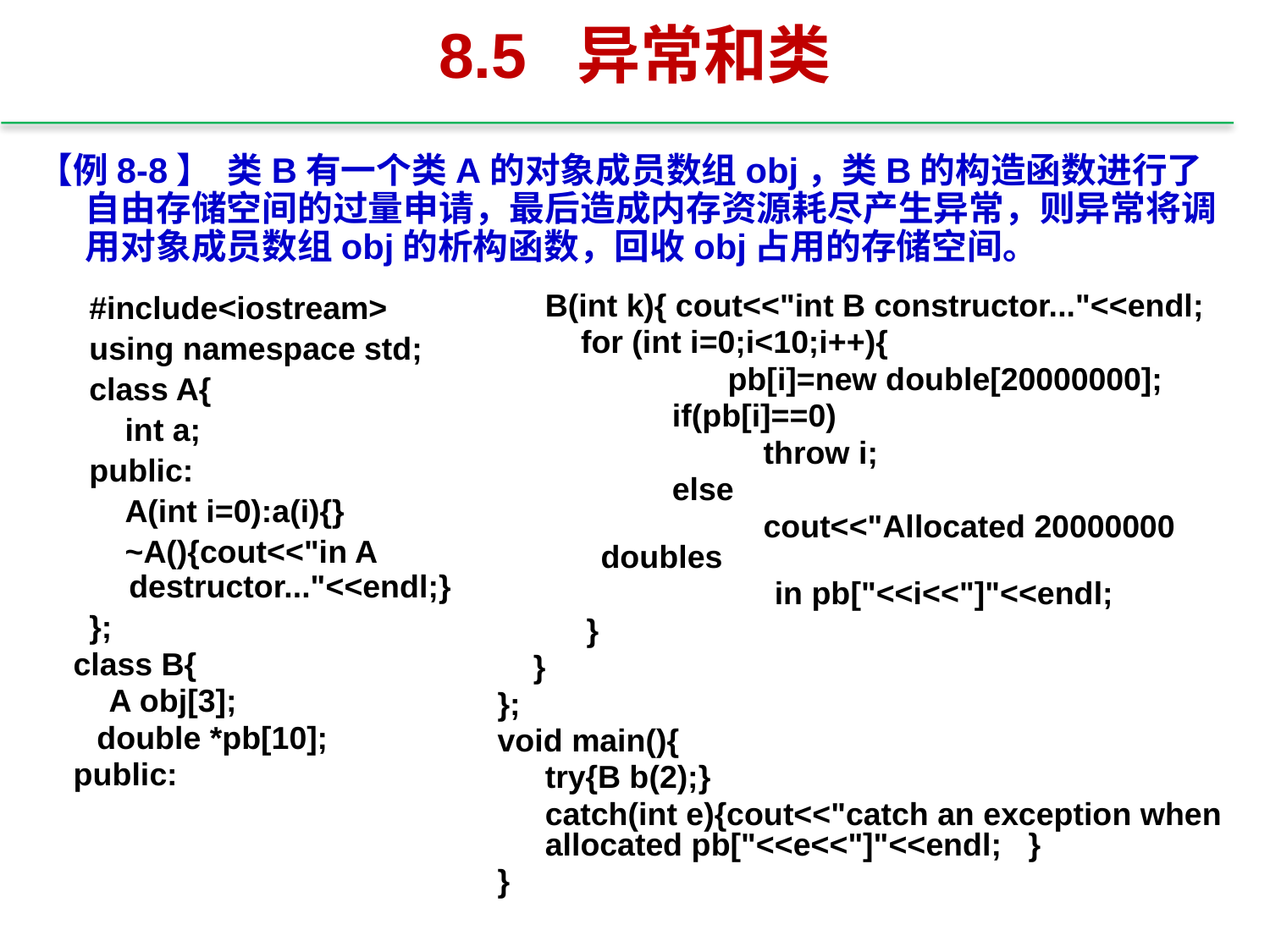

# 8.5  异常和类
【例8-8】  类B有一个类A的对象成员数组obj，类B的构造函数进行了自由存储空间的过量申请，最后造成内存资源耗尽产生异常，则异常将调用对象成员数组obj的析构函数，回收obj占用的存储空间。
#include<iostream>
using namespace std;
class A{
    int a;
public:
    A(int i=0):a(i){}
    ~A(){cout<<"in A destructor..."<<endl;}
};
	class B{
    	    A obj[3];
        double *pb[10];
	public:

 	B(int k){ cout<<"int B constructor..."<<endl;
	    for (int i=0;i<10;i++){
		pb[i]=new double[20000000];
		if(pb[i]==0)
		    throw i;
		else
		    cout<<"Allocated 20000000 doubles
                        in pb["<<i<<"]"<<endl;
          }
    }
};
void main(){
	try{B b(2);}
	catch(int e){cout<<"catch an exception when allocated pb["<<e<<"]"<<endl;   }
}